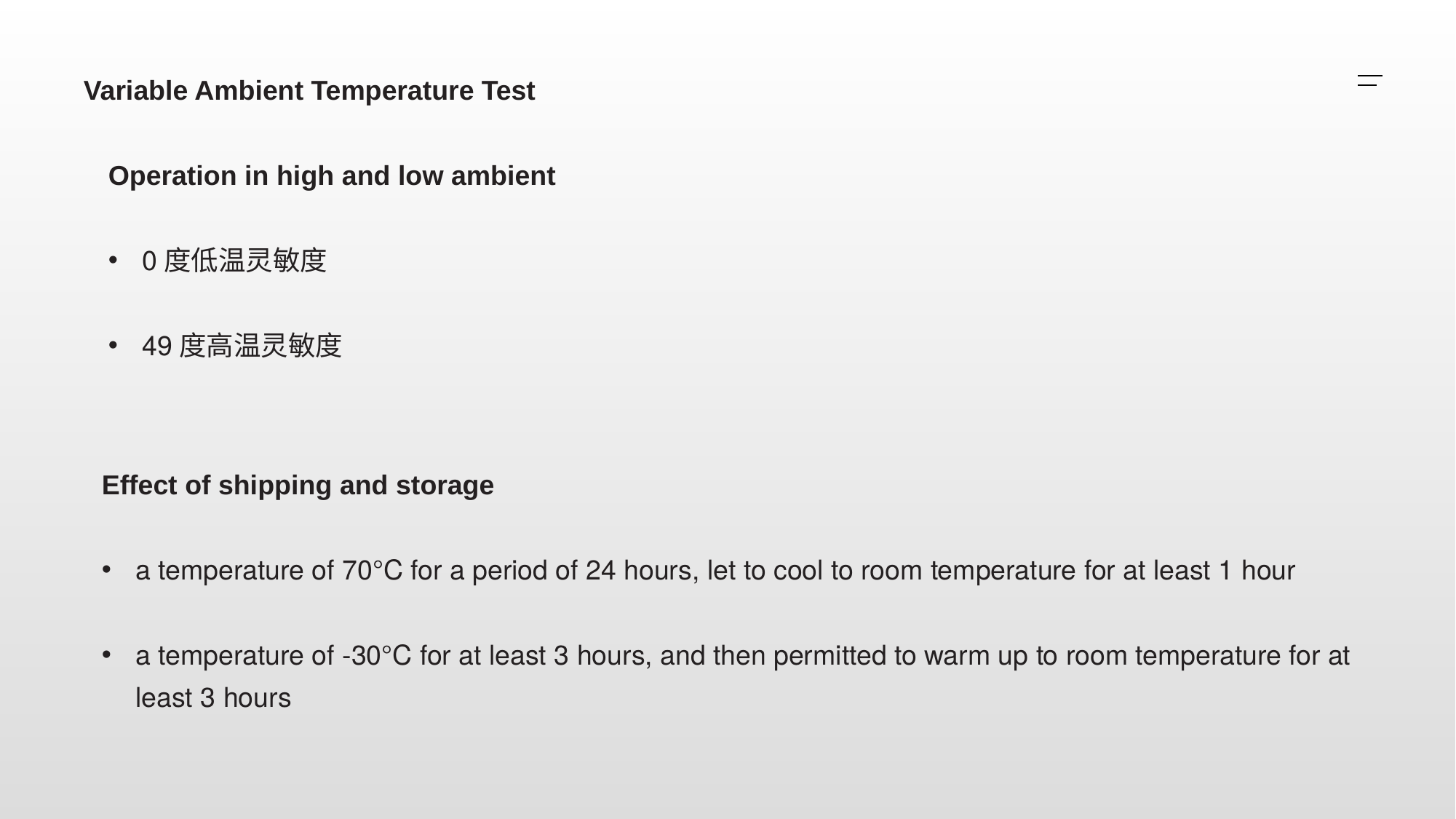

Variable Ambient Temperature Test

Operation in high and low ambient
0度低温灵敏度

49度高温灵敏度

Effect of shipping and storage

a temperature of 70°C for a period of 24 hours, let to cool to room temperature for at least 1 hour
a temperature of -30°C for at least 3 hours, and then permitted to warm up to room temperature for at least 3 hours